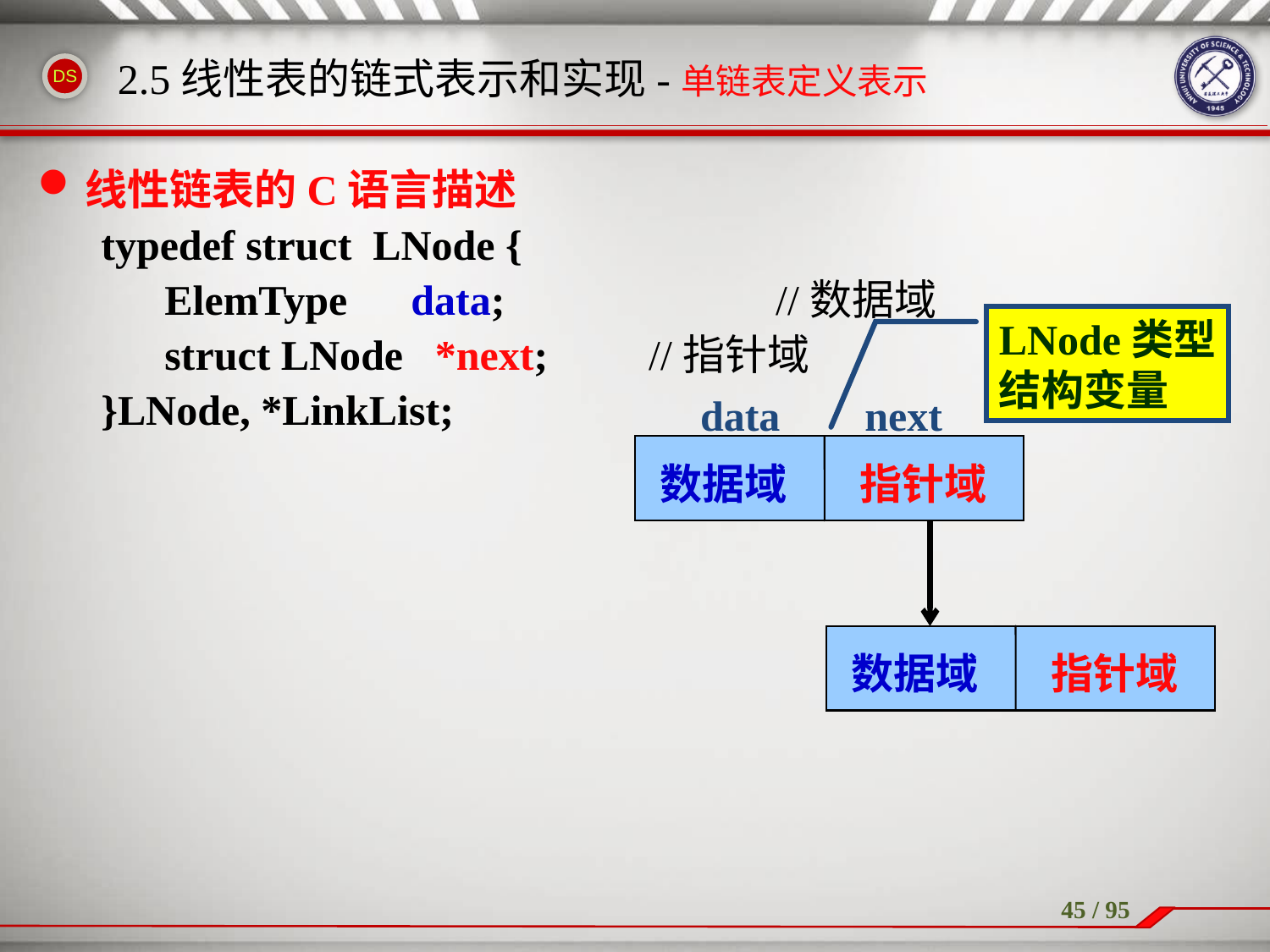

# 2.5线性表的链式表示和实现-单链表定义表示
线性链表的C语言描述
typedef struct  LNode {
      ElemType      data;  		//数据域
      struct LNode   *next;	//指针域
}LNode, *LinkList;

LNode类型 结构变量
     data        next

数据域
指针域

数据域
指针域